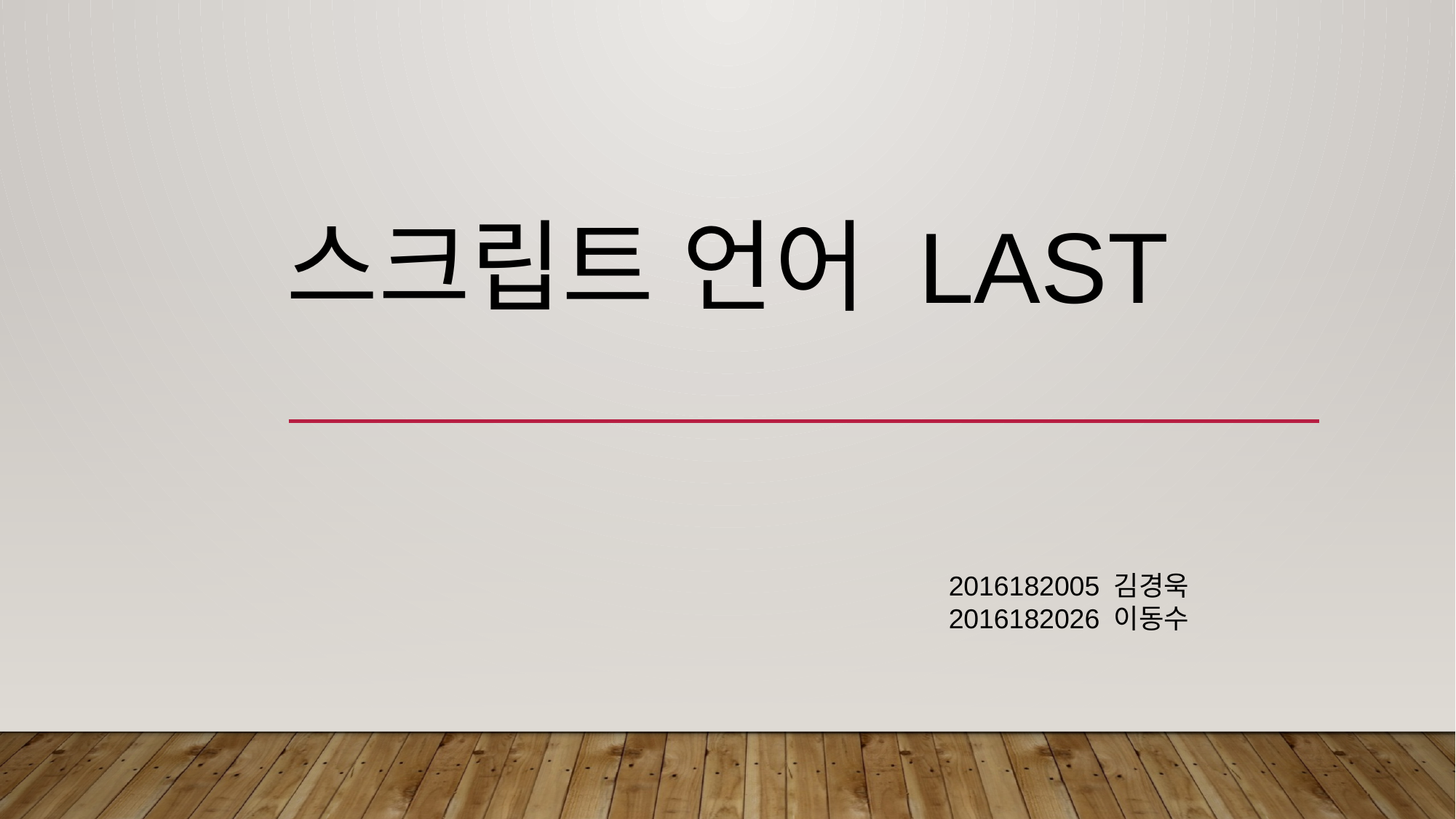

# 스크립트 언어 last
2016182005 김경욱
2016182026 이동수